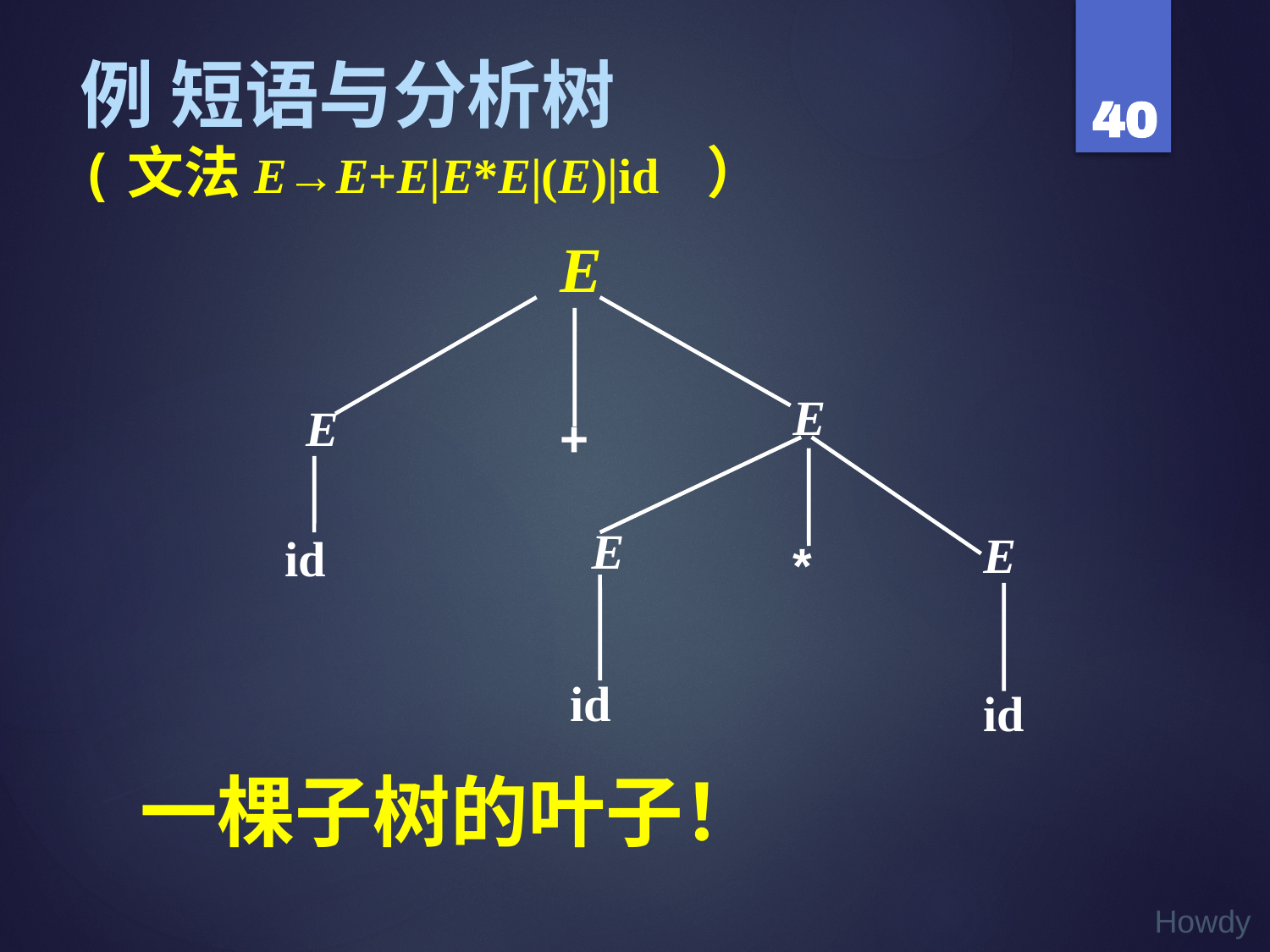

# 例 短语与分析树 (文法E→E+E|E*E|(E)|id ）
E

E
E
+

E
E
id
*

id
id
一棵子树的叶子！